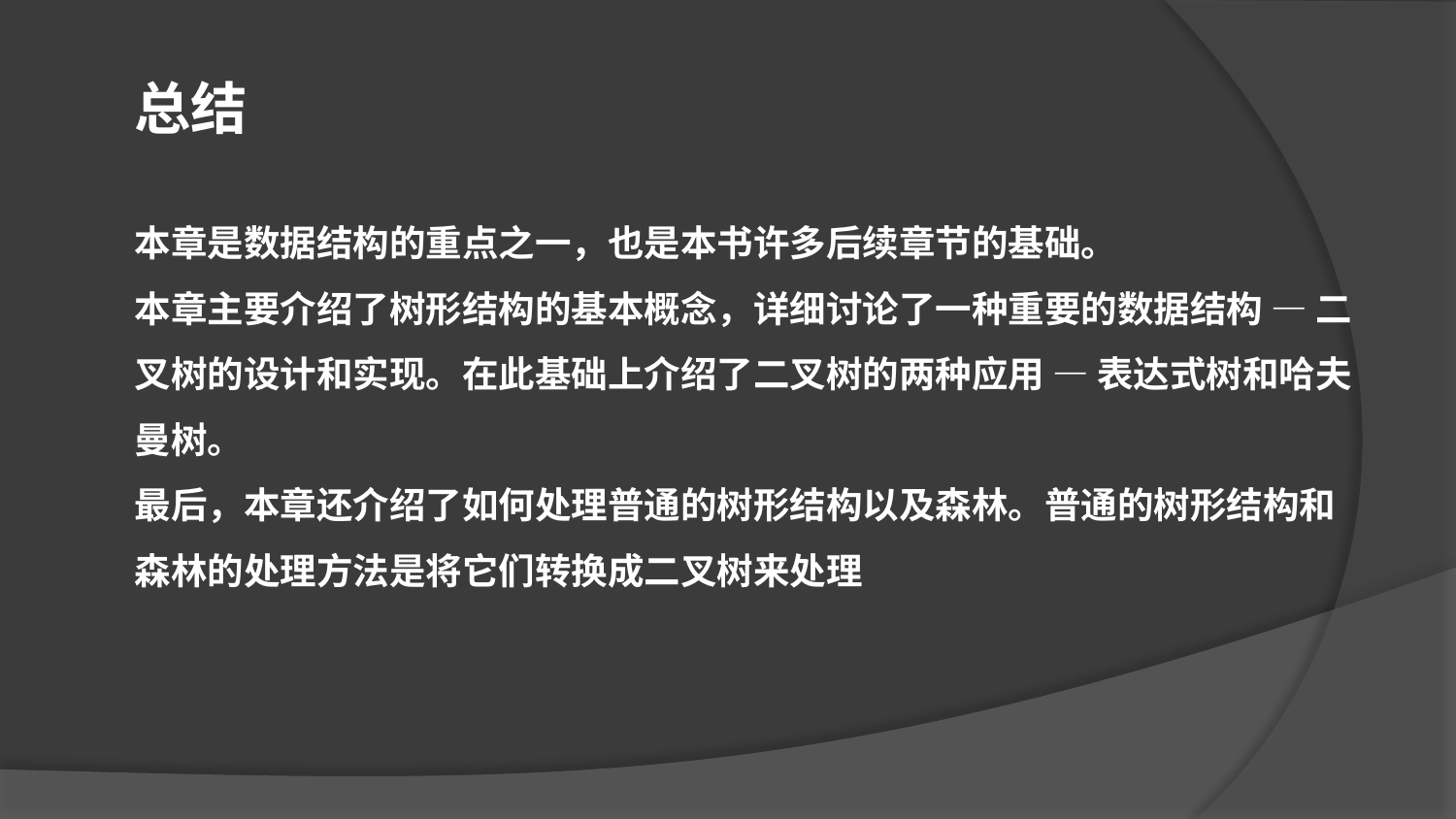

总结
本章是数据结构的重点之一，也是本书许多后续章节的基础。
本章主要介绍了树形结构的基本概念，详细讨论了一种重要的数据结构 — 二叉树的设计和实现。在此基础上介绍了二叉树的两种应用 — 表达式树和哈夫曼树。
最后，本章还介绍了如何处理普通的树形结构以及森林。普通的树形结构和森林的处理方法是将它们转换成二叉树来处理